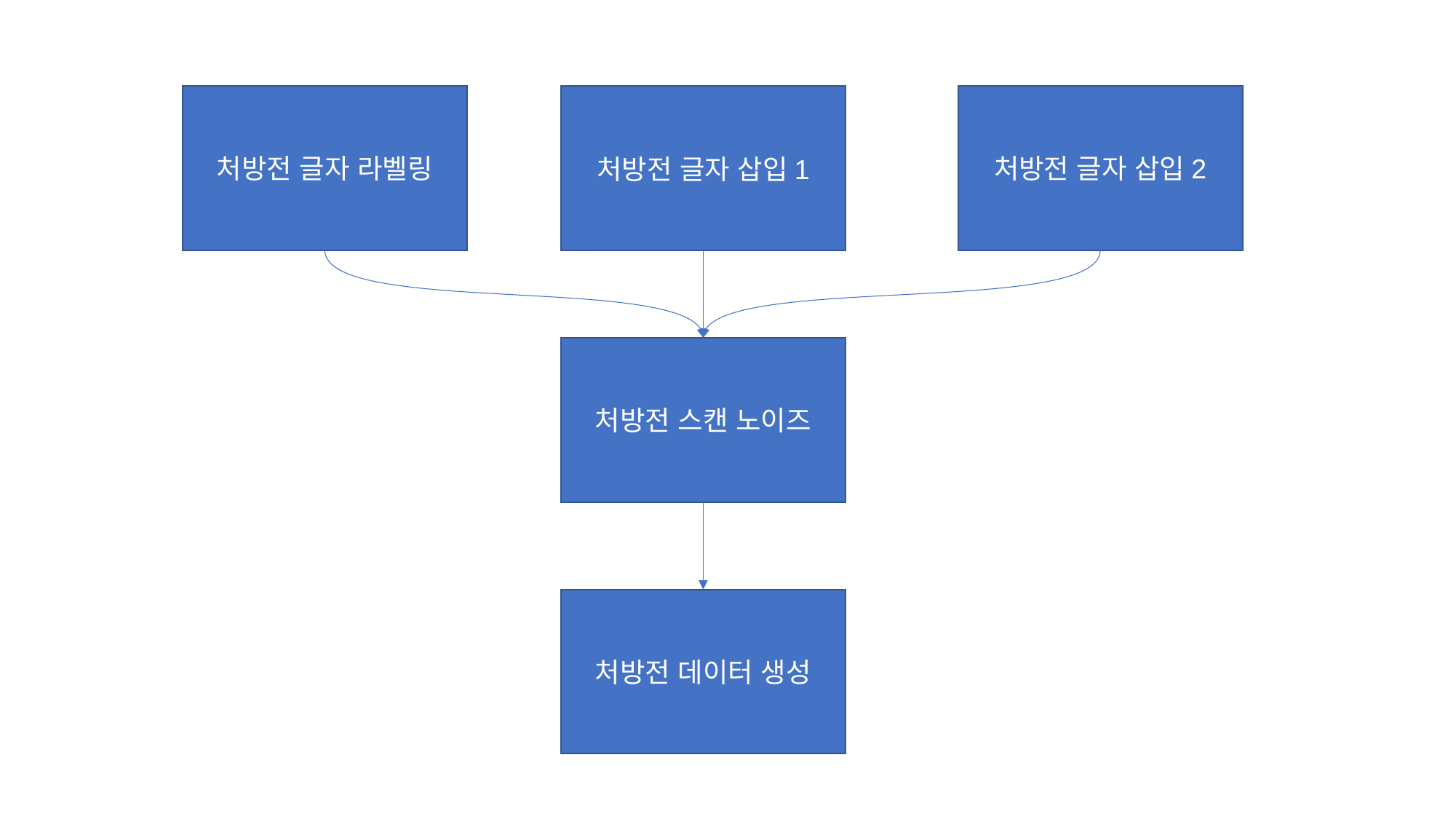

처방전 글자 라벨링
처방전 글자 삽입2
처방전 글자 삽입1
처방전 스캔 노이즈
처방전 데이터 생성